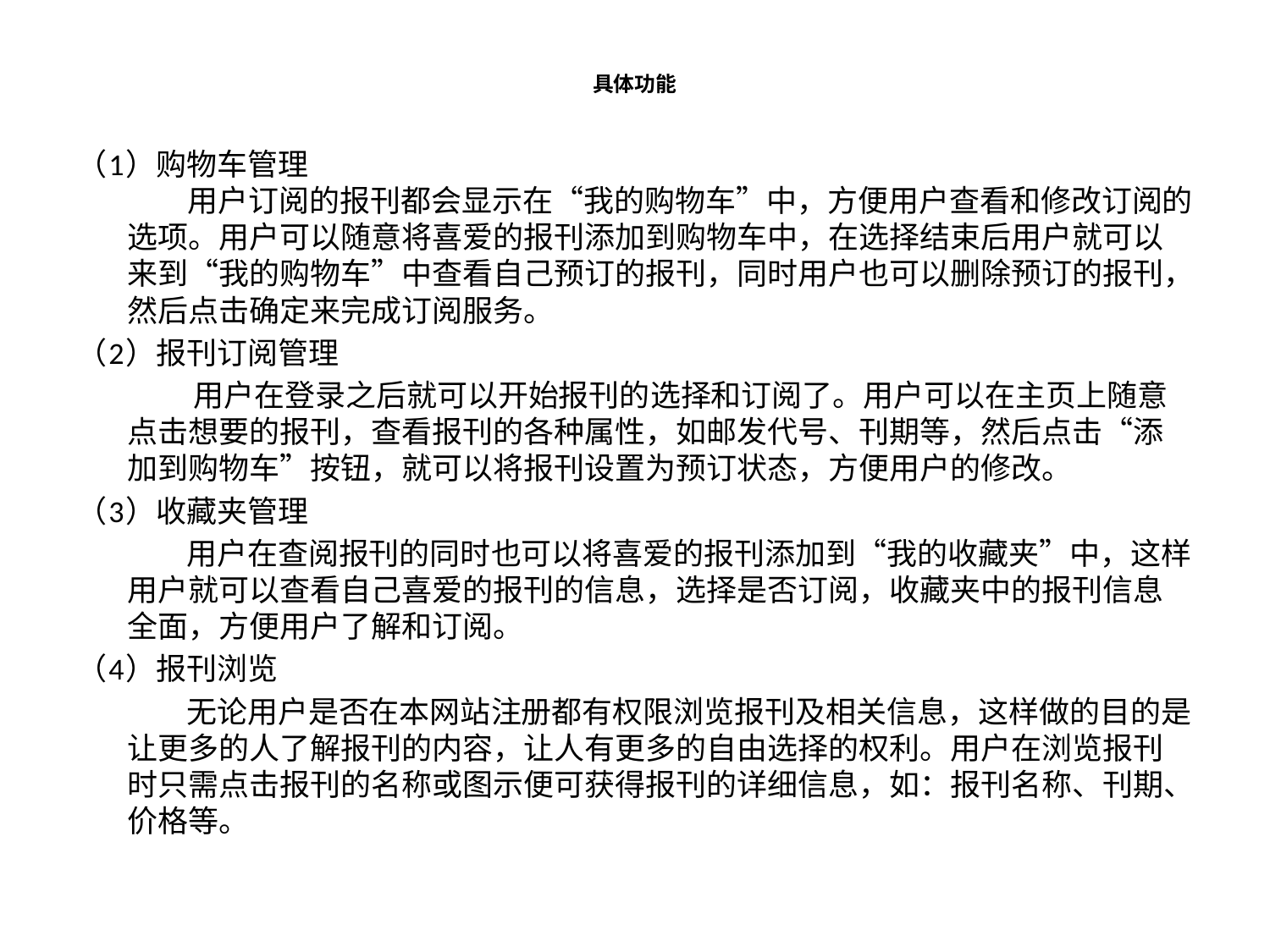

# 具体功能
（1）购物车管理
 用户订阅的报刊都会显示在“我的购物车”中，方便用户查看和修改订阅的选项。用户可以随意将喜爱的报刊添加到购物车中，在选择结束后用户就可以来到“我的购物车”中查看自己预订的报刊，同时用户也可以删除预订的报刊，然后点击确定来完成订阅服务。
（2）报刊订阅管理
                 用户在登录之后就可以开始报刊的选择和订阅了。用户可以在主页上随意点击想要的报刊，查看报刊的各种属性，如邮发代号、刊期等，然后点击“添加到购物车”按钮，就可以将报刊设置为预订状态，方便用户的修改。
（3）收藏夹管理
                用户在查阅报刊的同时也可以将喜爱的报刊添加到“我的收藏夹”中，这样用户就可以查看自己喜爱的报刊的信息，选择是否订阅，收藏夹中的报刊信息全面，方便用户了解和订阅。
（4）报刊浏览
                无论用户是否在本网站注册都有权限浏览报刊及相关信息，这样做的目的是让更多的人了解报刊的内容，让人有更多的自由选择的权利。用户在浏览报刊时只需点击报刊的名称或图示便可获得报刊的详细信息，如：报刊名称、刊期、价格等。